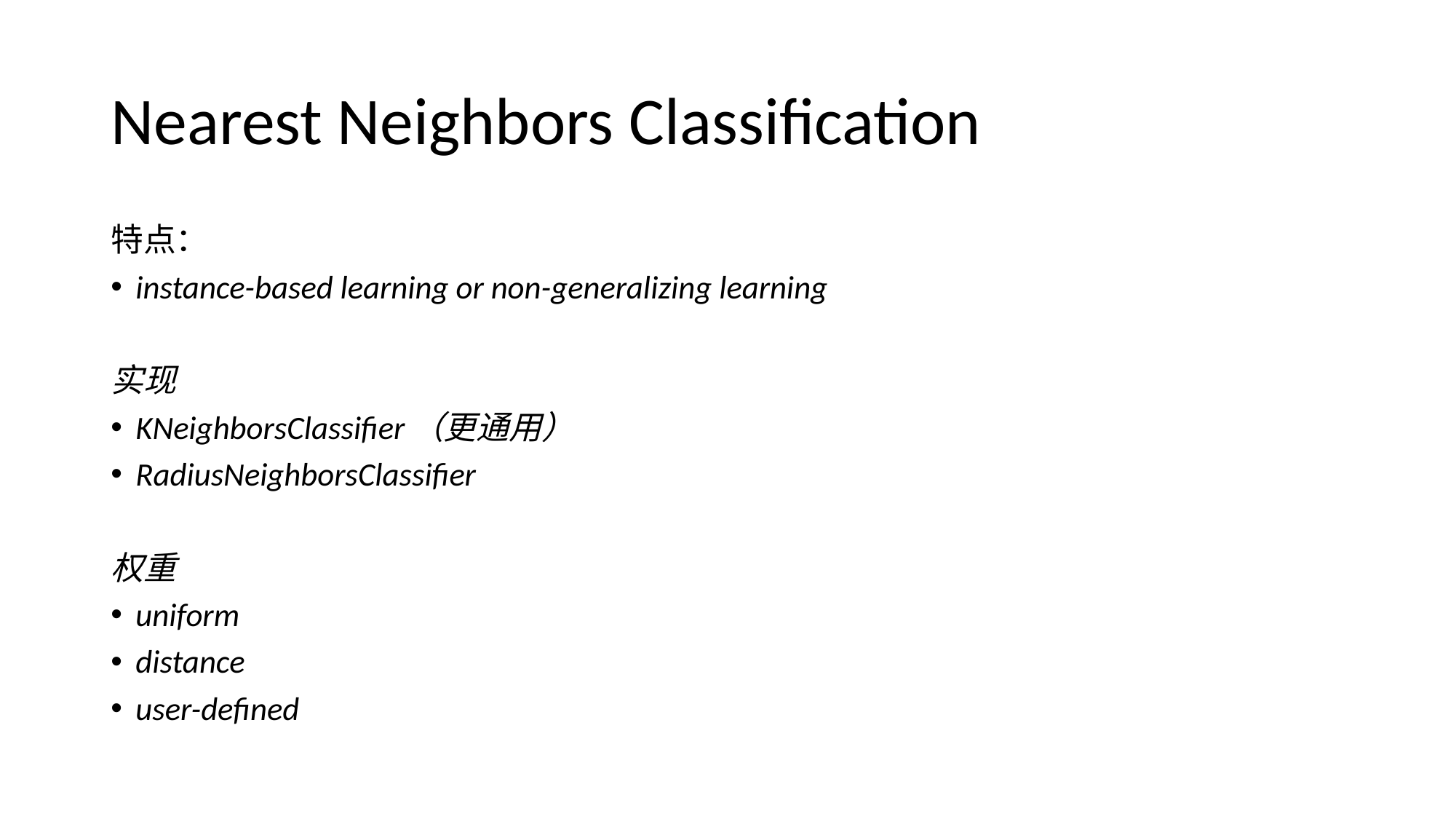

# Nearest Neighbors Classification
特点：
instance-based learning or non-generalizing learning

实现
KNeighborsClassifier（更通用）
RadiusNeighborsClassifier

权重
uniform
distance
user-defined